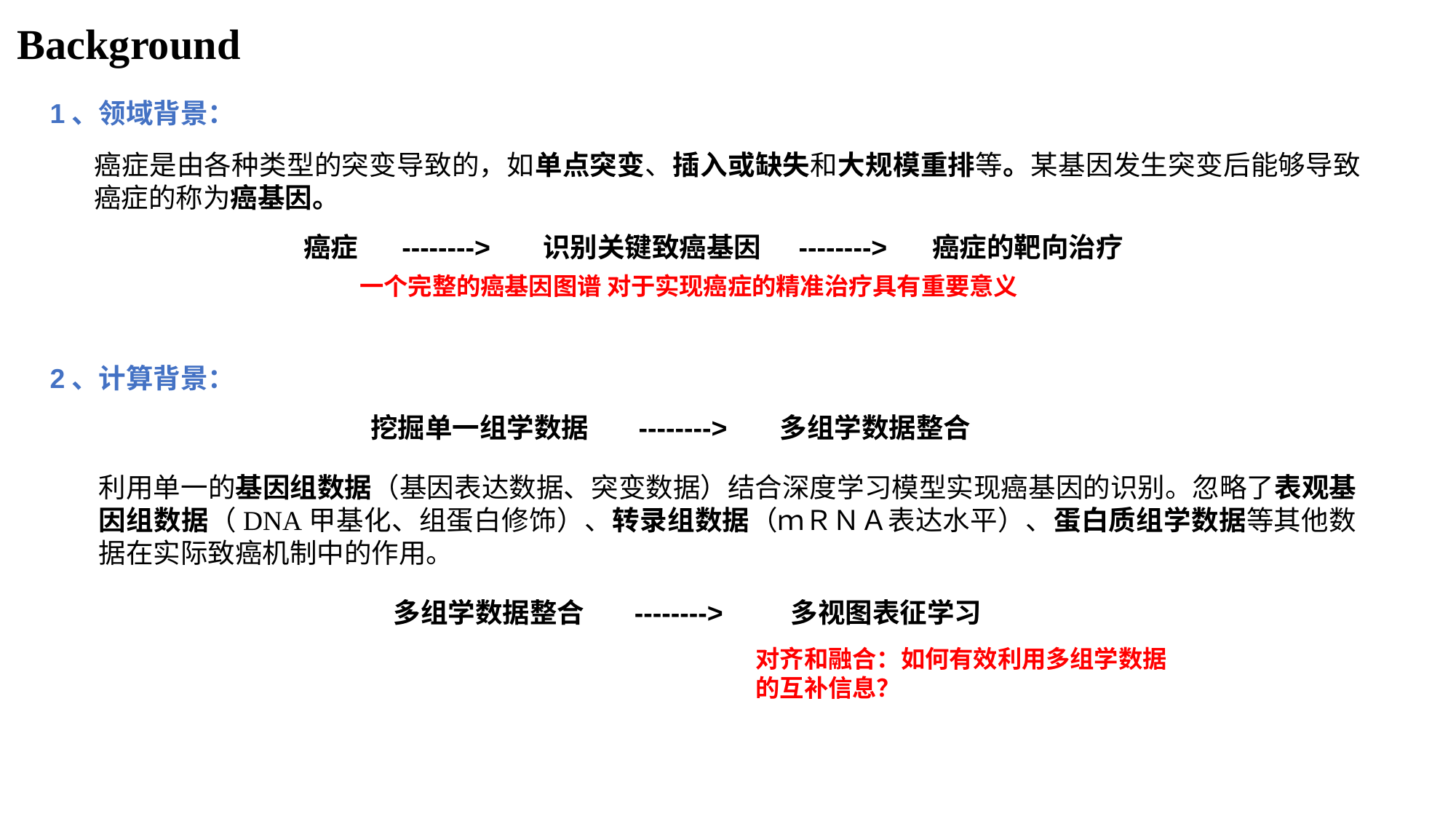

Background
1、领域背景：
癌症是由各种类型的突变导致的，如单点突变、插入或缺失和大规模重排等。某基因发生突变后能够导致癌症的称为癌基因。
癌症      -------->      识别关键致癌基因     -------->     癌症的靶向治疗
一个完整的癌基因图谱 对于实现癌症的精准治疗具有重要意义
2、计算背景：
挖掘单一组学数据       -------->      多组学数据整合
利用单一的基因组数据（基因表达数据、突变数据）结合深度学习模型实现癌基因的识别。忽略了表观基因组数据（DNA甲基化、组蛋白修饰）、转录组数据（ｍＲＮＡ表达水平）、蛋白质组学数据等其他数据在实际致癌机制中的作用。
多组学数据整合       -------->        多视图表征学习
对齐和融合：如何有效利用多组学数据的互补信息？